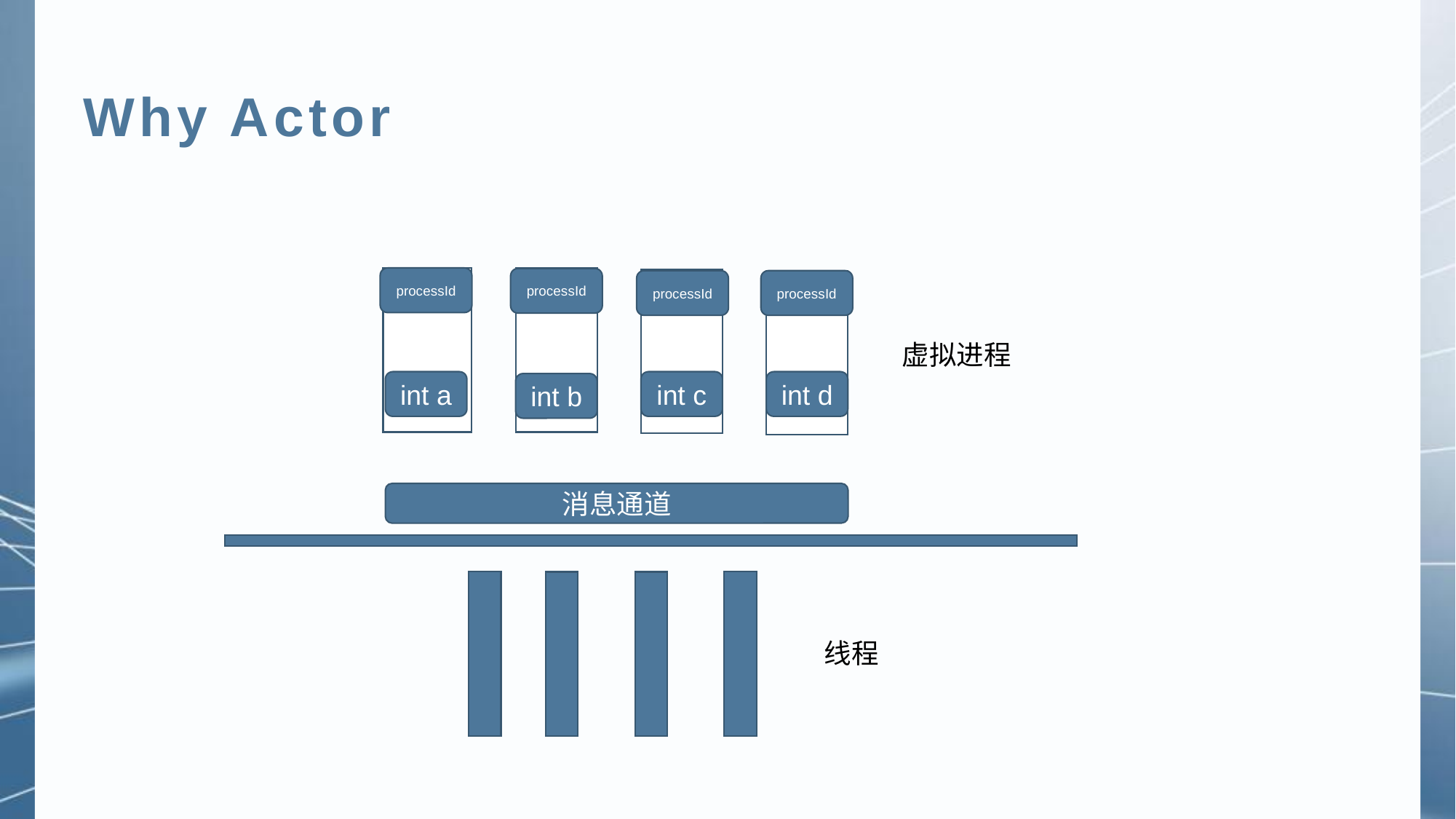

Why Actor
processId

int b
processId

int c
processId
processId

int d
虚拟进程
int a
消息通道

线程